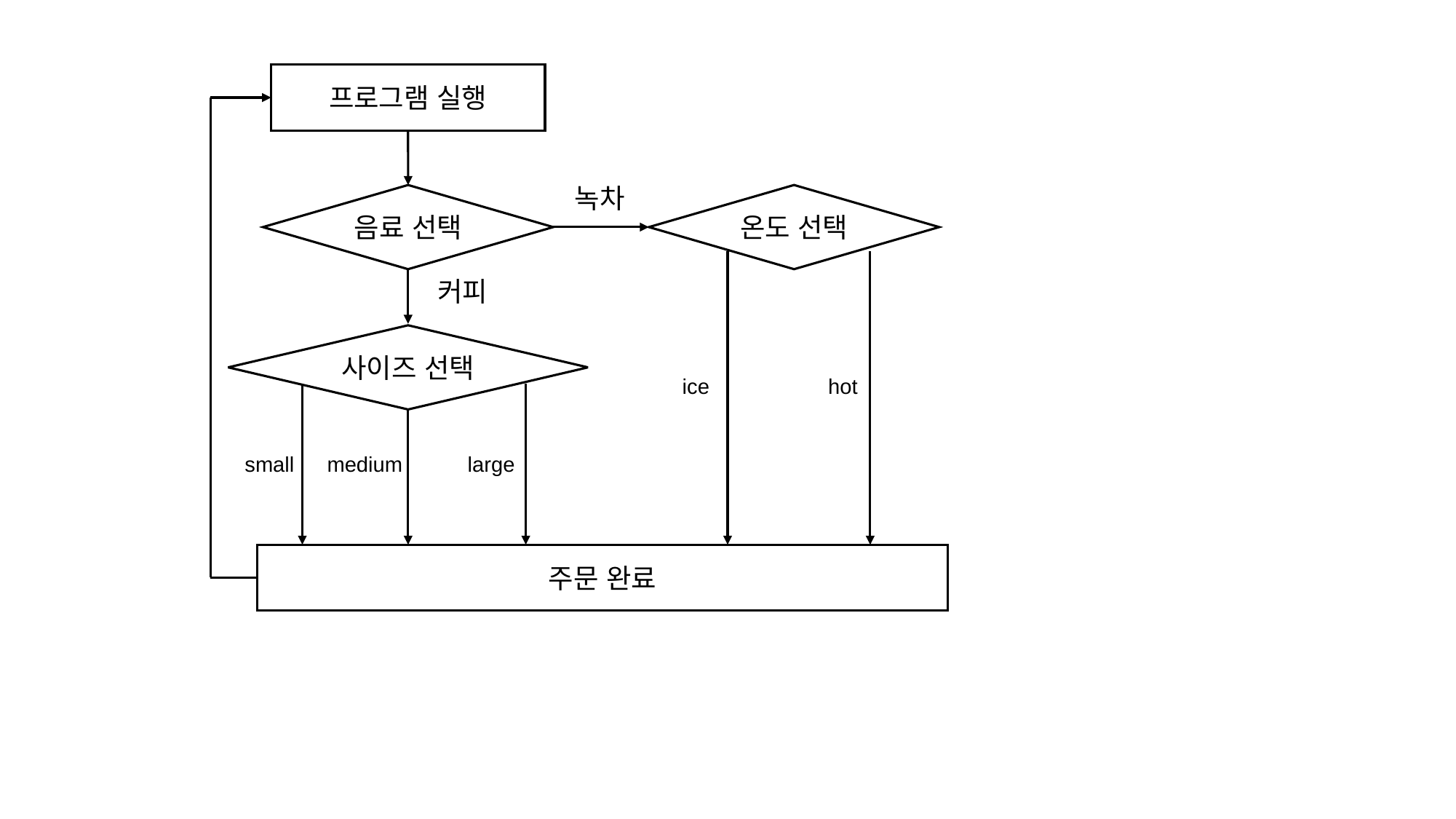

프로그램 실행
녹차
음료 선택
온도 선택
커피
사이즈 선택
ice
hot
small
medium
large
주문 완료